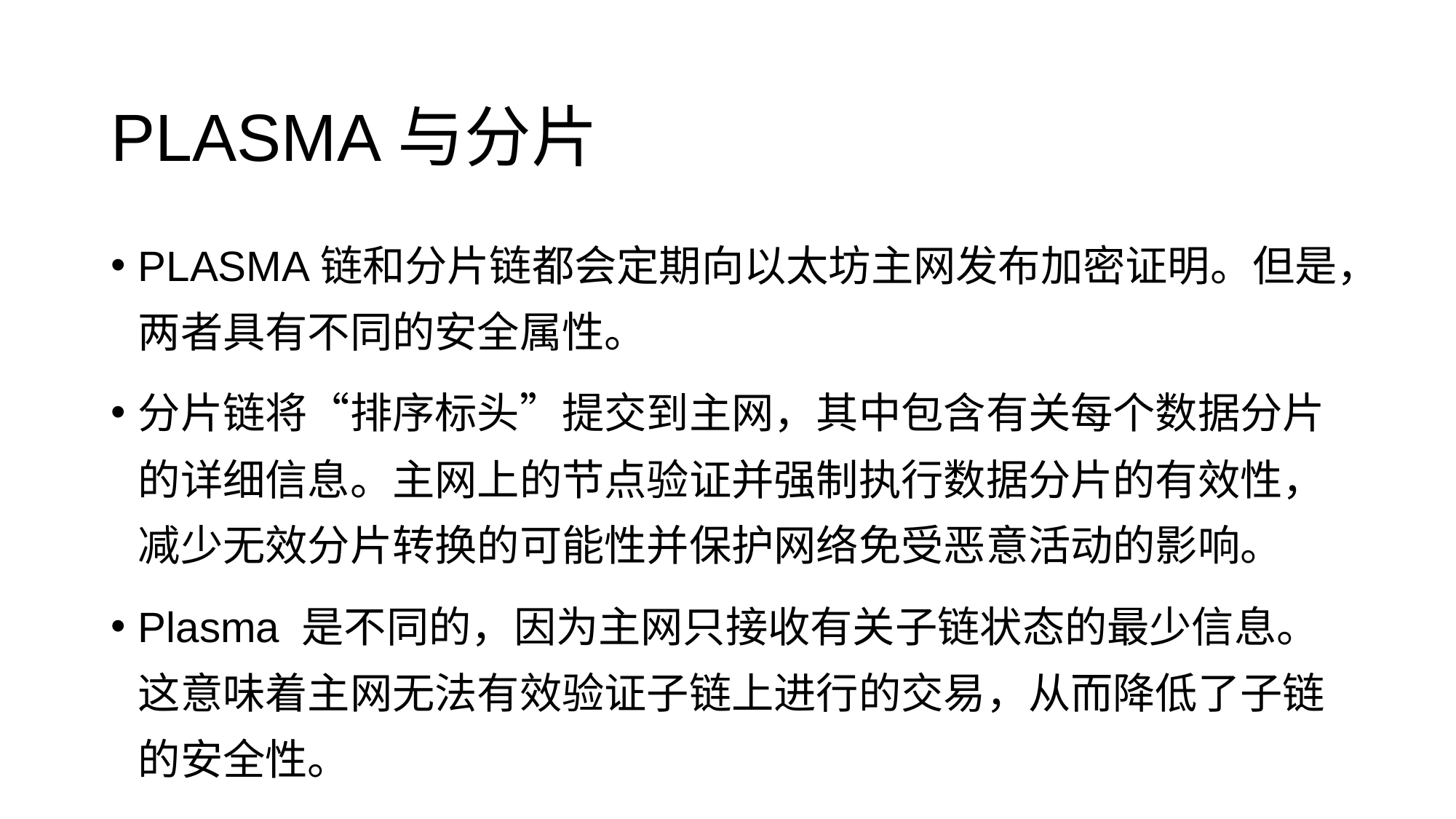

# PLASMA与分片
PLASMA链和分片链都会定期向以太坊主网发布加密证明。但是，两者具有不同的安全属性。
分片链将“排序标头”提交到主网，其中包含有关每个数据分片的详细信息。主网上的节点验证并强制执行数据分片的有效性，减少无效分片转换的可能性并保护网络免受恶意活动的影响。
Plasma 是不同的，因为主网只接收有关子链状态的最少信息。这意味着主网无法有效验证子链上进行的交易，从而降低了子链的安全性。